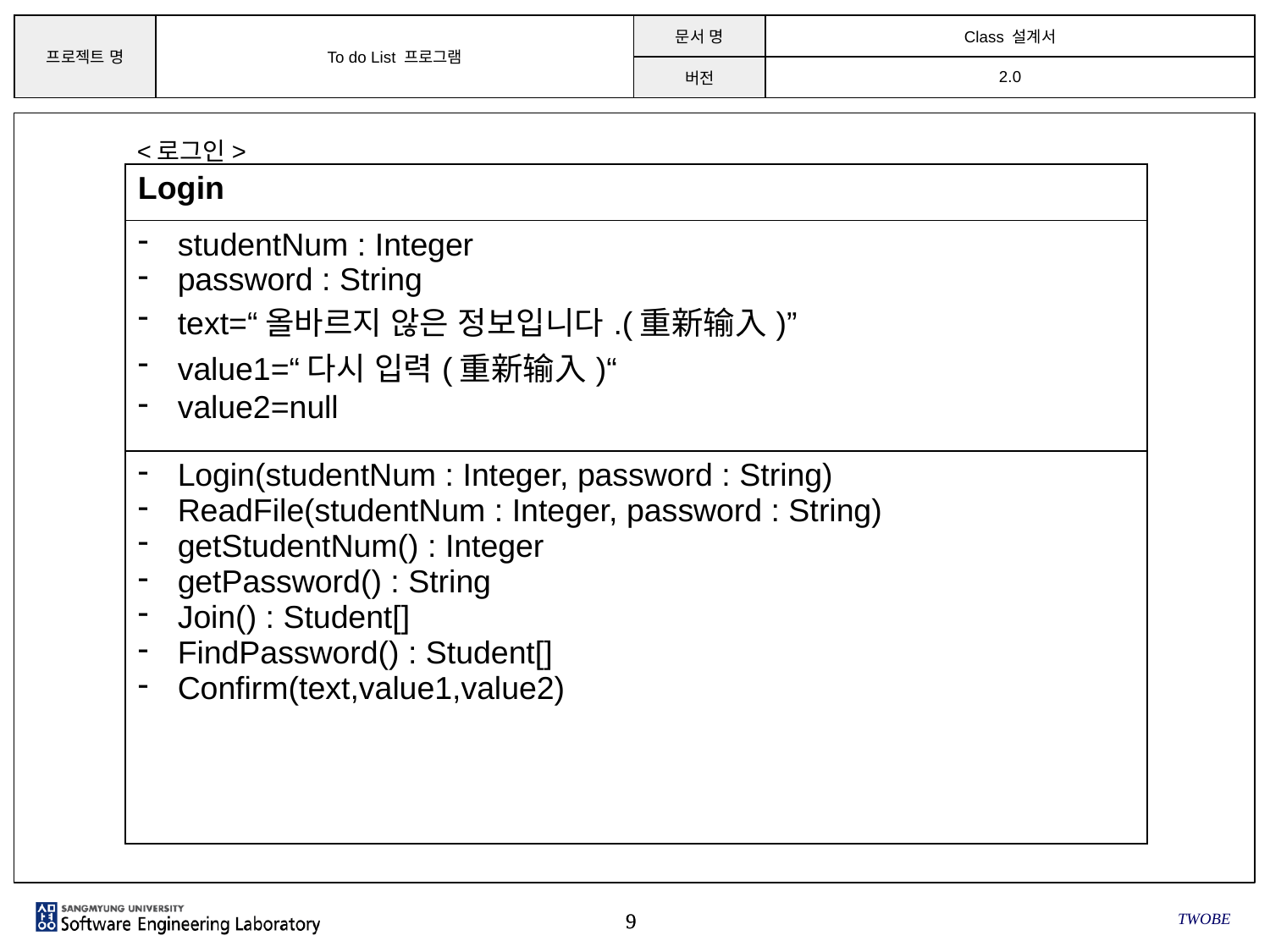

<로그인>
| Login |
| --- |
| studentNum : Integer password : String text=“올바르지 않은 정보입니다.(重新输入)” value1=“다시 입력(重新输入)“ value2=null |
| Login(studentNum : Integer, password : String) ReadFile(studentNum : Integer, password : String) getStudentNum() : Integer getPassword() : String Join() : Student[] FindPassword() : Student[] Confirm(text,value1,value2) |
TWOBE